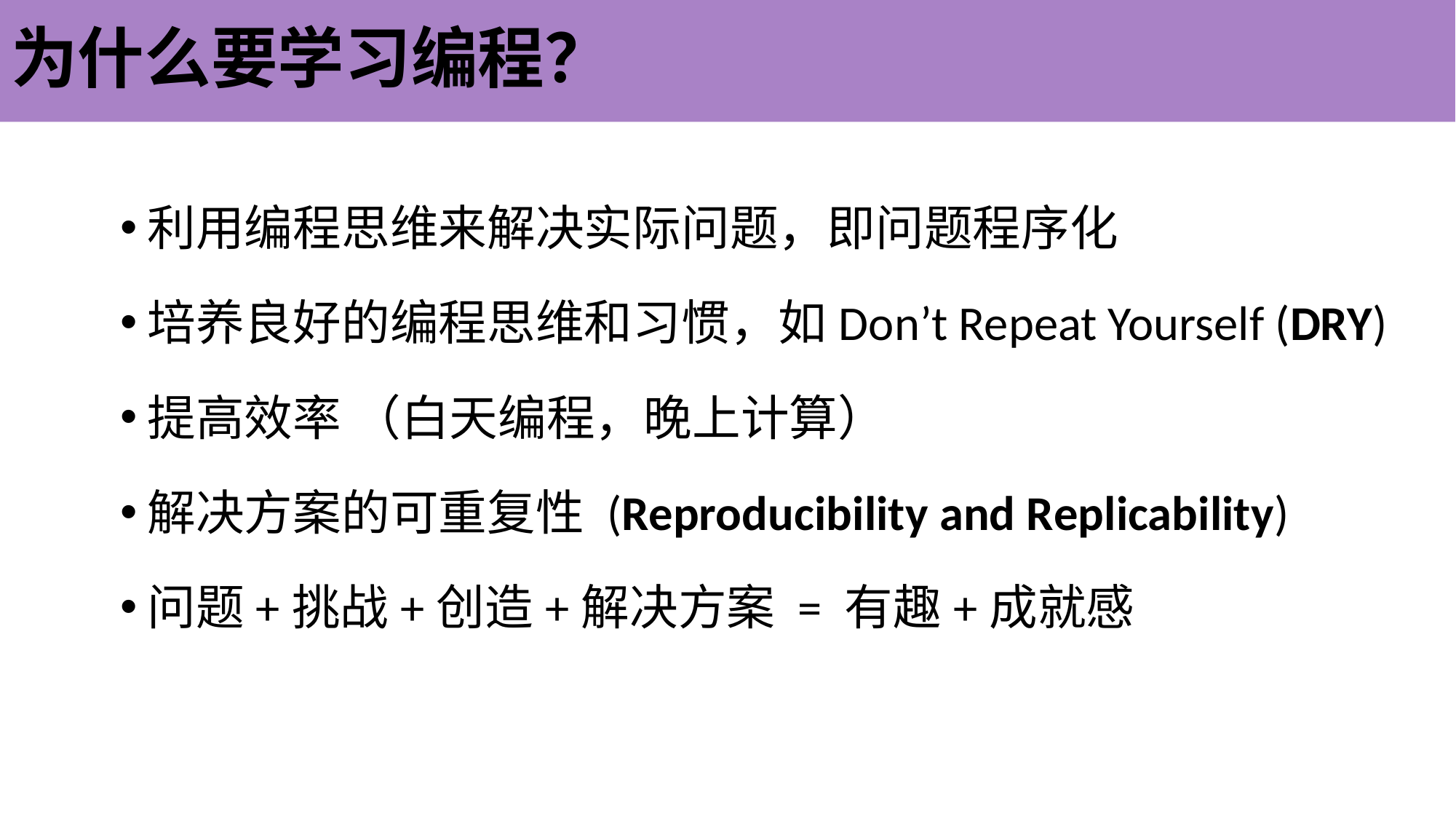

# 为什么要学习编程？
利用编程思维来解决实际问题，即问题程序化
培养良好的编程思维和习惯，如Don’t Repeat Yourself (DRY)
提高效率 （白天编程，晚上计算）
解决方案的可重复性 (Reproducibility and Replicability)
问题+挑战+创造+解决方案 = 有趣+成就感